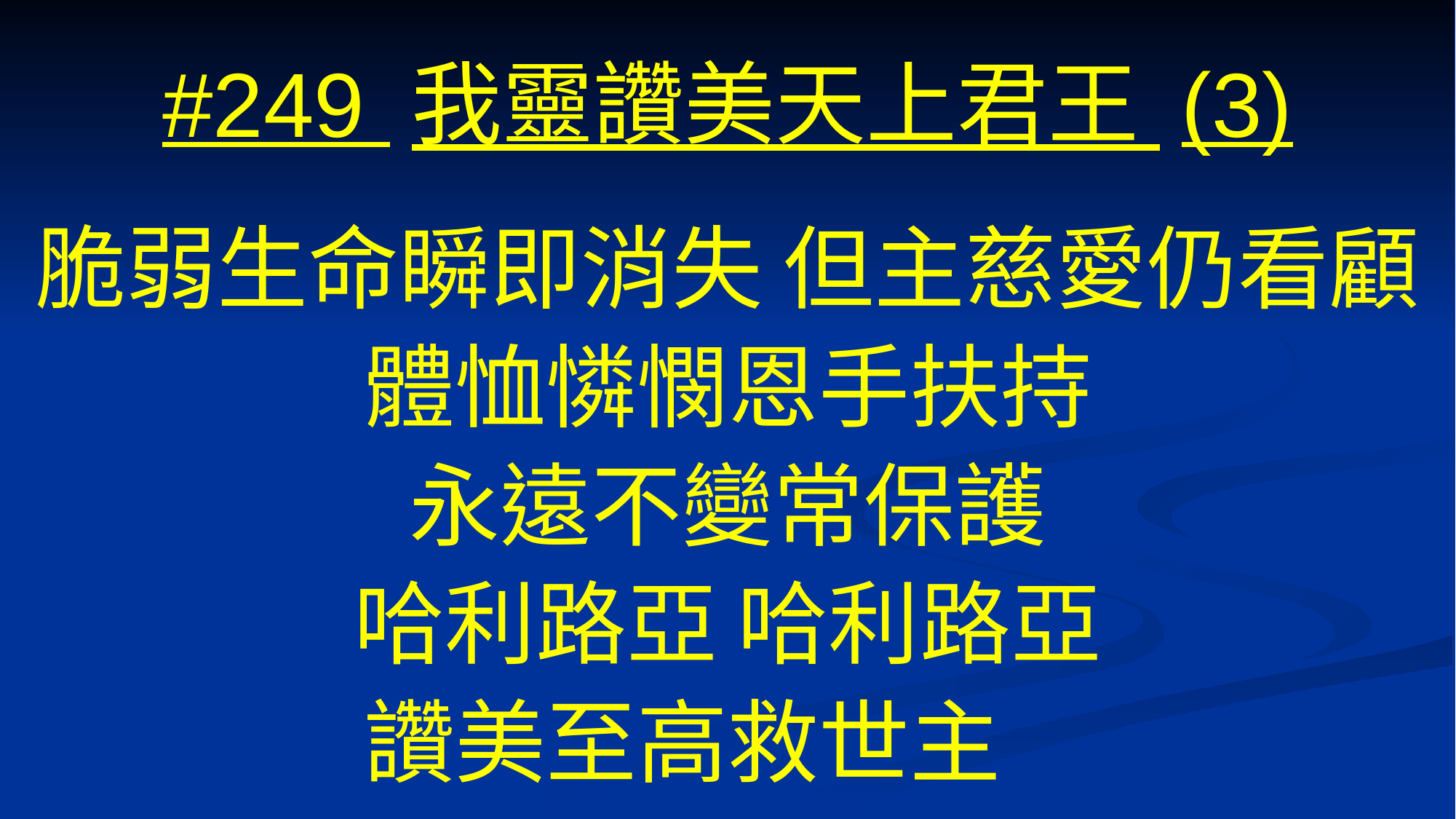

# #249 我靈讚美天上君王 (3)
脆弱生命瞬即消失 但主慈愛仍看顧
體恤憐憫恩手扶持
永遠不變常保護
哈利路亞 哈利路亞
讚美至高救世主